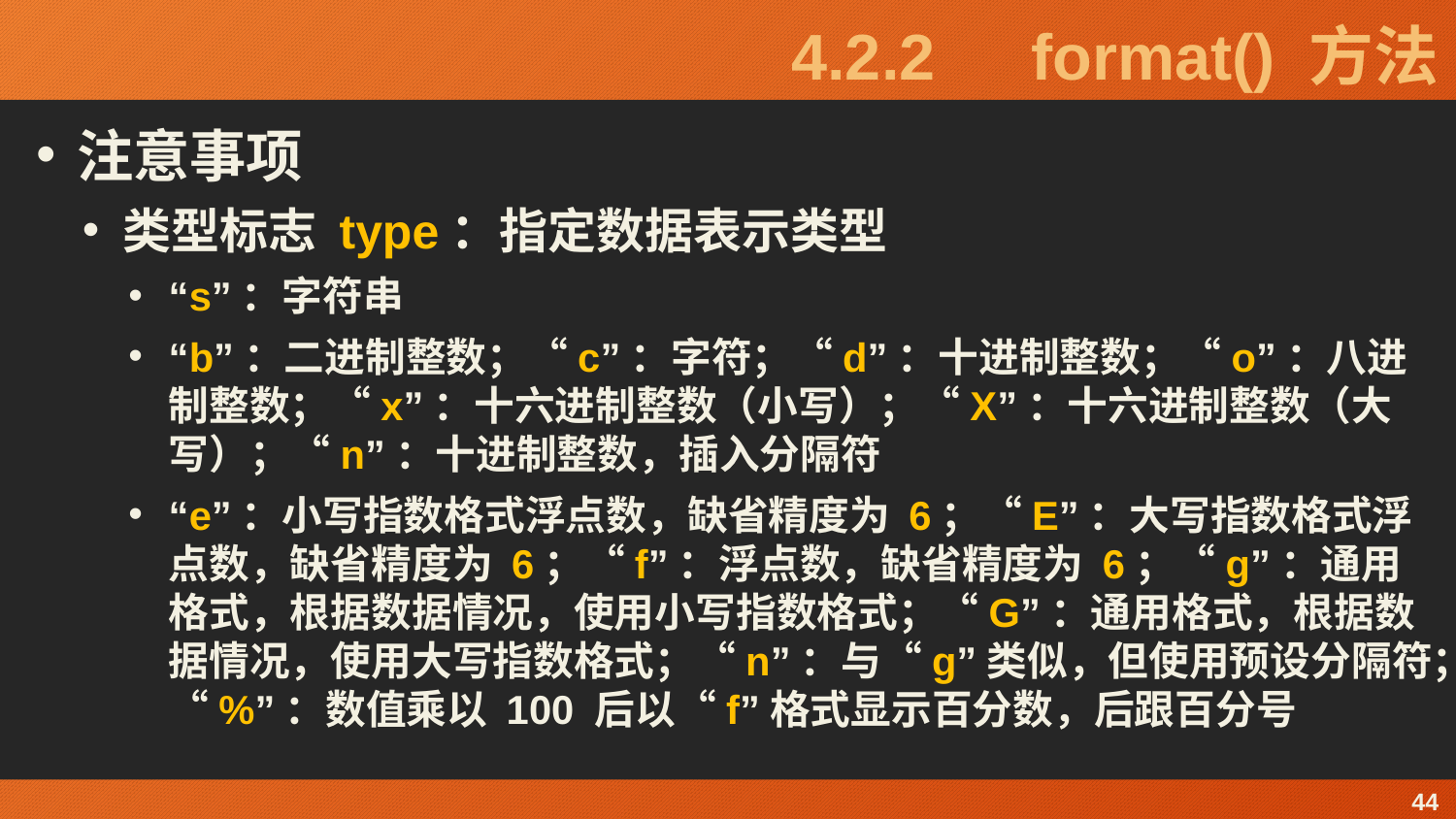

# 4.2.2　format() 方法
注意事项
类型标志 type：指定数据表示类型
“s”：字符串
“b”：二进制整数；“c”：字符；“d”：十进制整数；“o”：八进制整数；“x”：十六进制整数（小写）；“X”：十六进制整数（大写）；“n”：十进制整数，插入分隔符
“e”：小写指数格式浮点数，缺省精度为 6；“E”：大写指数格式浮点数，缺省精度为 6；“f”：浮点数，缺省精度为 6；“g”：通用格式，根据数据情况，使用小写指数格式；“G”：通用格式，根据数据情况，使用大写指数格式；“n”：与“g”类似，但使用预设分隔符；“%”：数值乘以 100 后以“f”格式显示百分数，后跟百分号
44